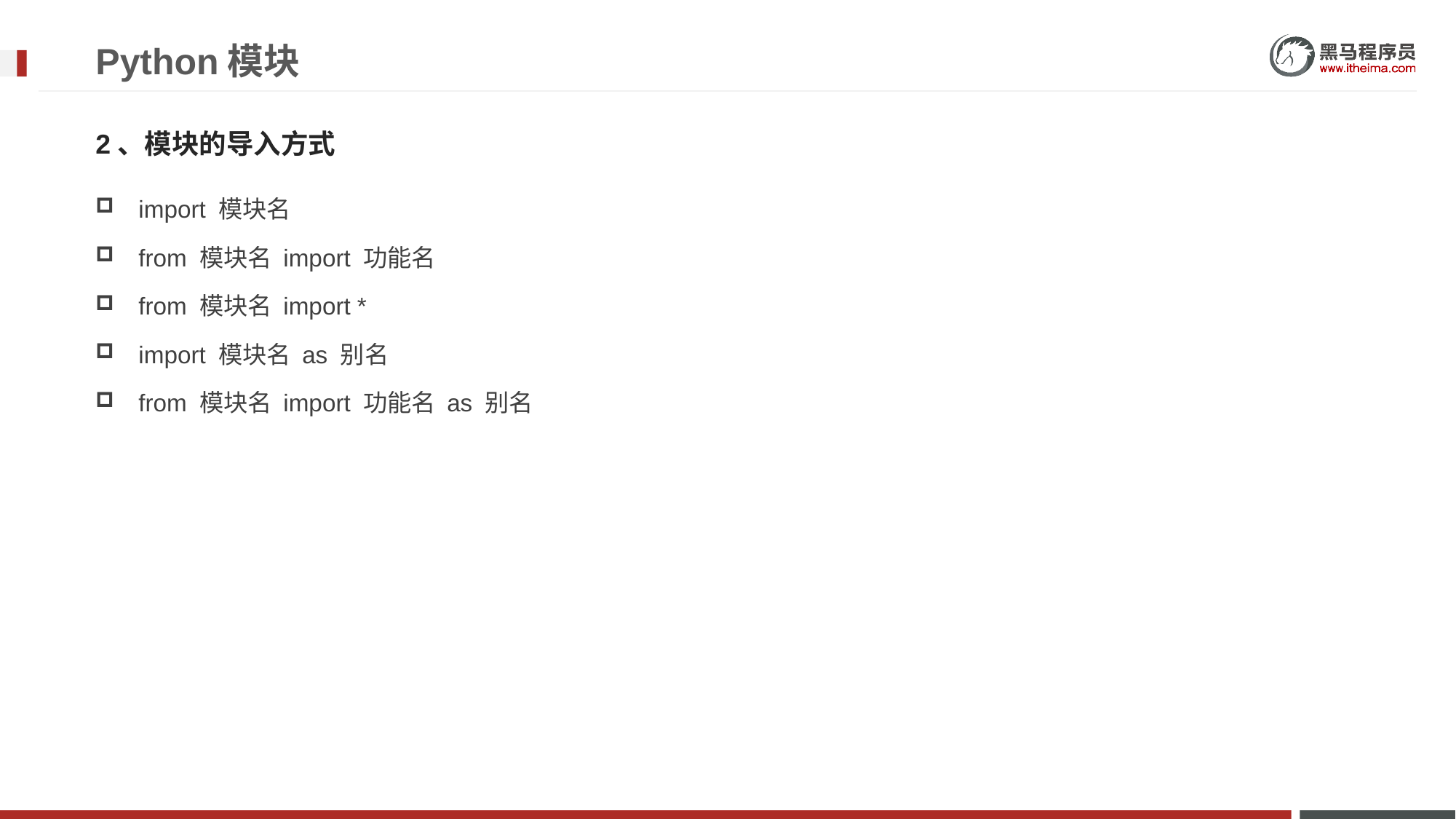

# Python模块
2、模块的导入方式
import 模块名
from 模块名 import 功能名
from 模块名 import *
import 模块名 as 别名
from 模块名 import 功能名 as 别名